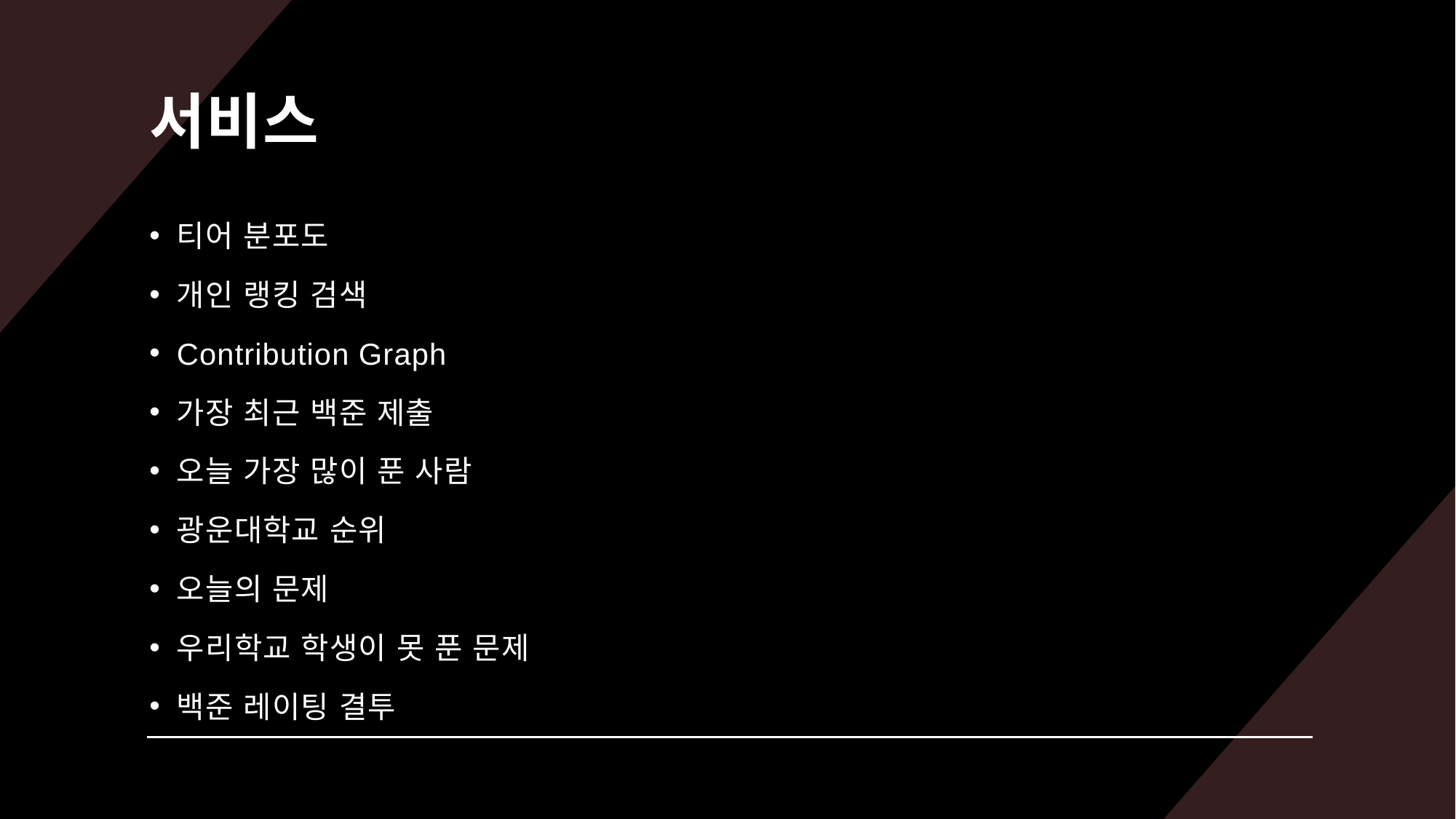

# 서비스
티어 분포도
개인 랭킹 검색
Contribution Graph
가장 최근 백준 제출
오늘 가장 많이 푼 사람
광운대학교 순위
오늘의 문제
우리학교 학생이 못 푼 문제
백준 레이팅 결투